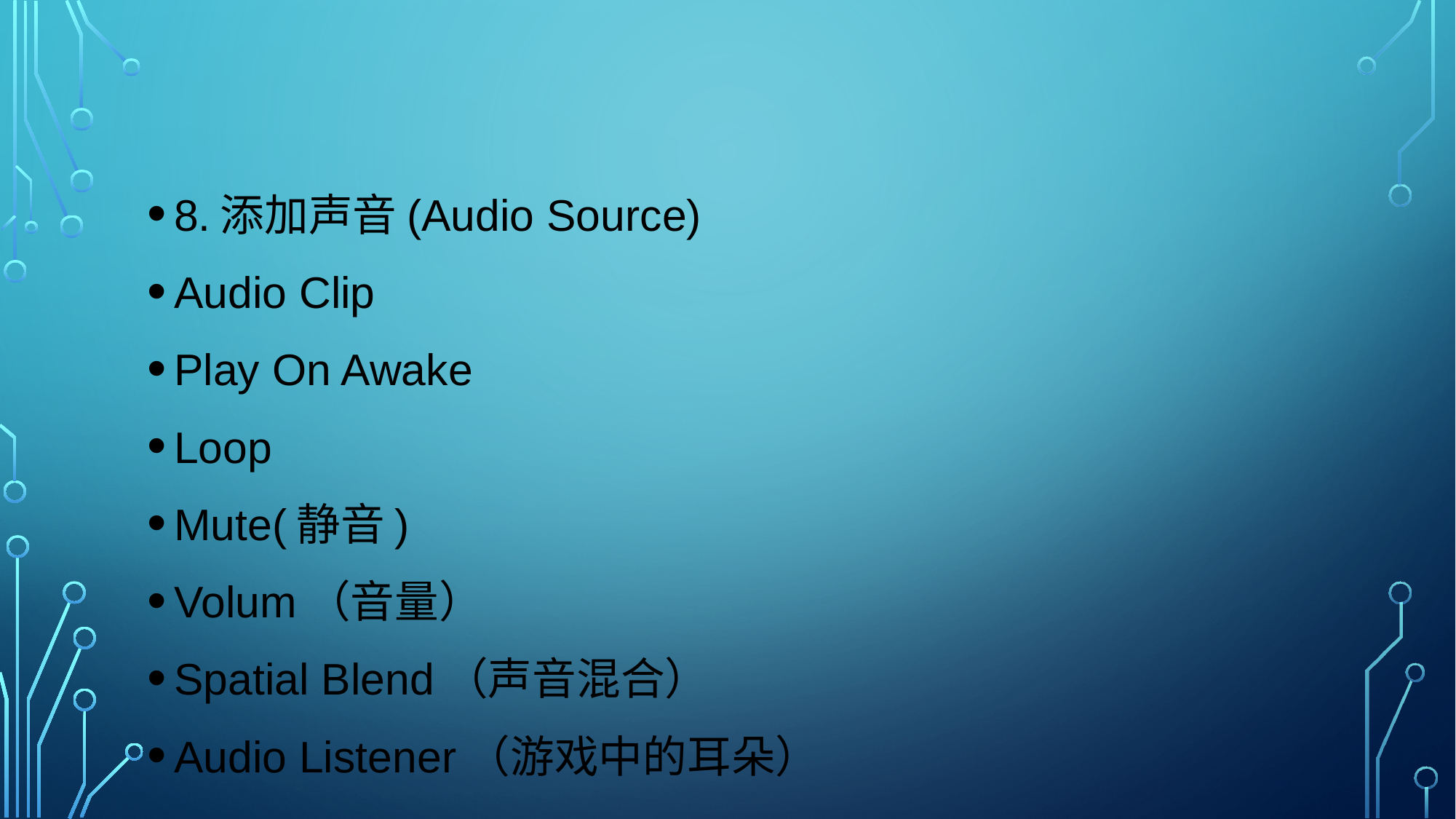

#
8.添加声音(Audio Source)
Audio Clip
Play On Awake
Loop
Mute(静音)
Volum（音量）
Spatial Blend（声音混合）
Audio Listener（游戏中的耳朵）